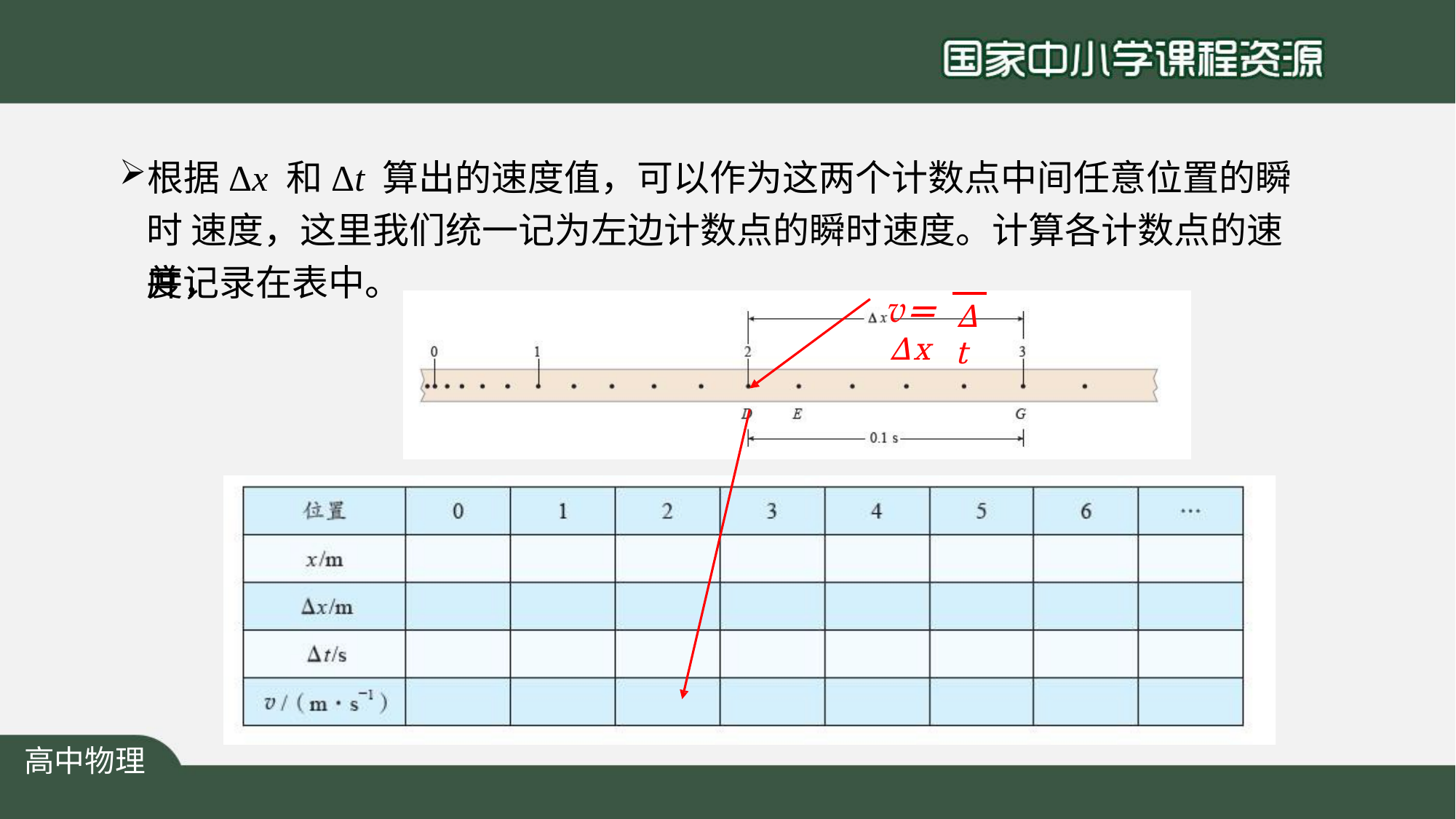

根据Δx 和Δt 算出的速度值，可以作为这两个计数点中间任意位置的瞬时 速度，这里我们统一记为左边计数点的瞬时速度。计算各计数点的速度，
v= Δx
并记录在表中。

Δt

高中物理